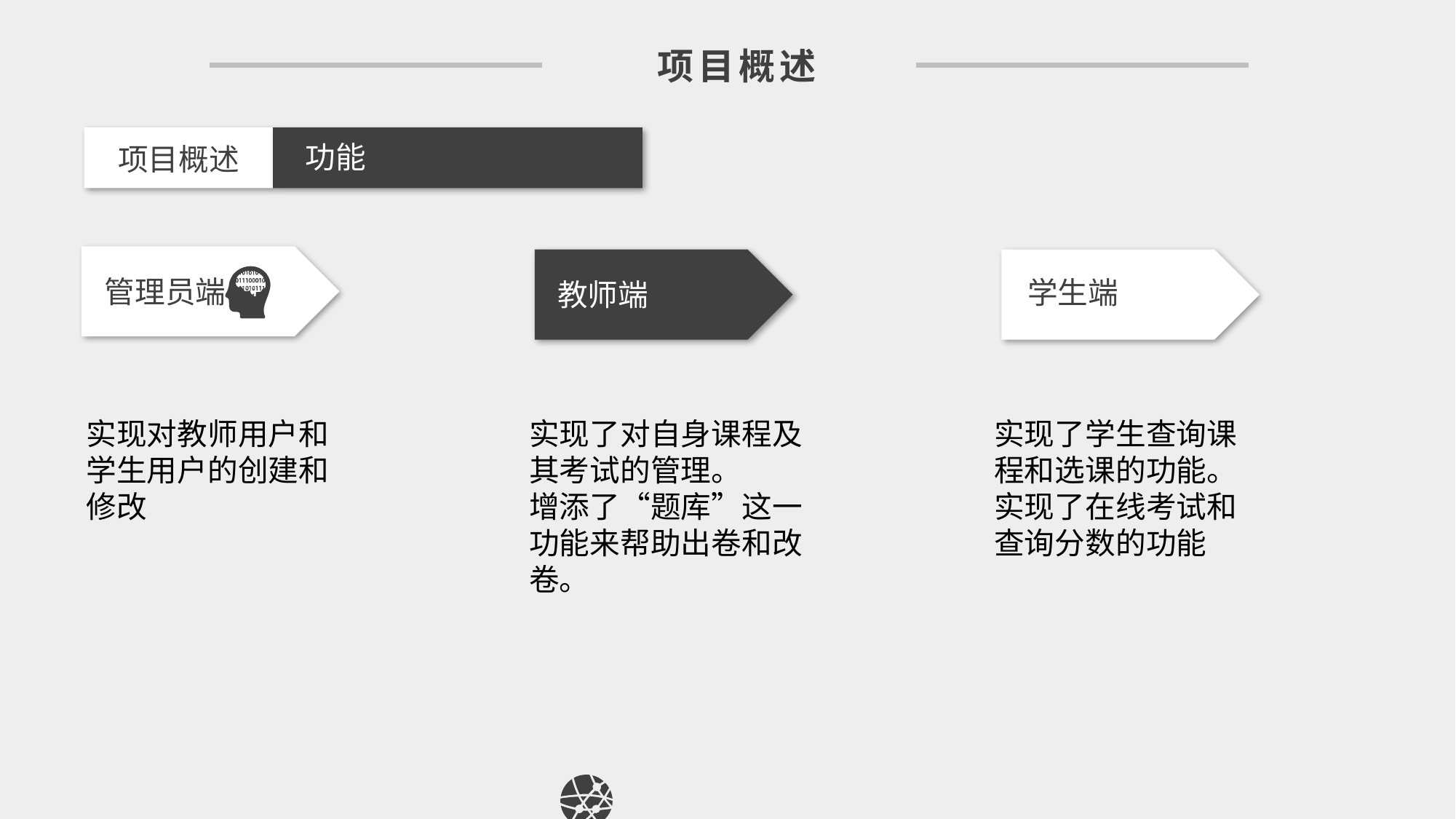

项目概述

功能
项目概述

管理员端
学生端
教师端
实现对教师用户和学生用户的创建和修改
实现了对自身课程及其考试的管理。
增添了“题库”这一功能来帮助出卷和改卷。
实现了学生查询课程和选课的功能。实现了在线考试和查询分数的功能